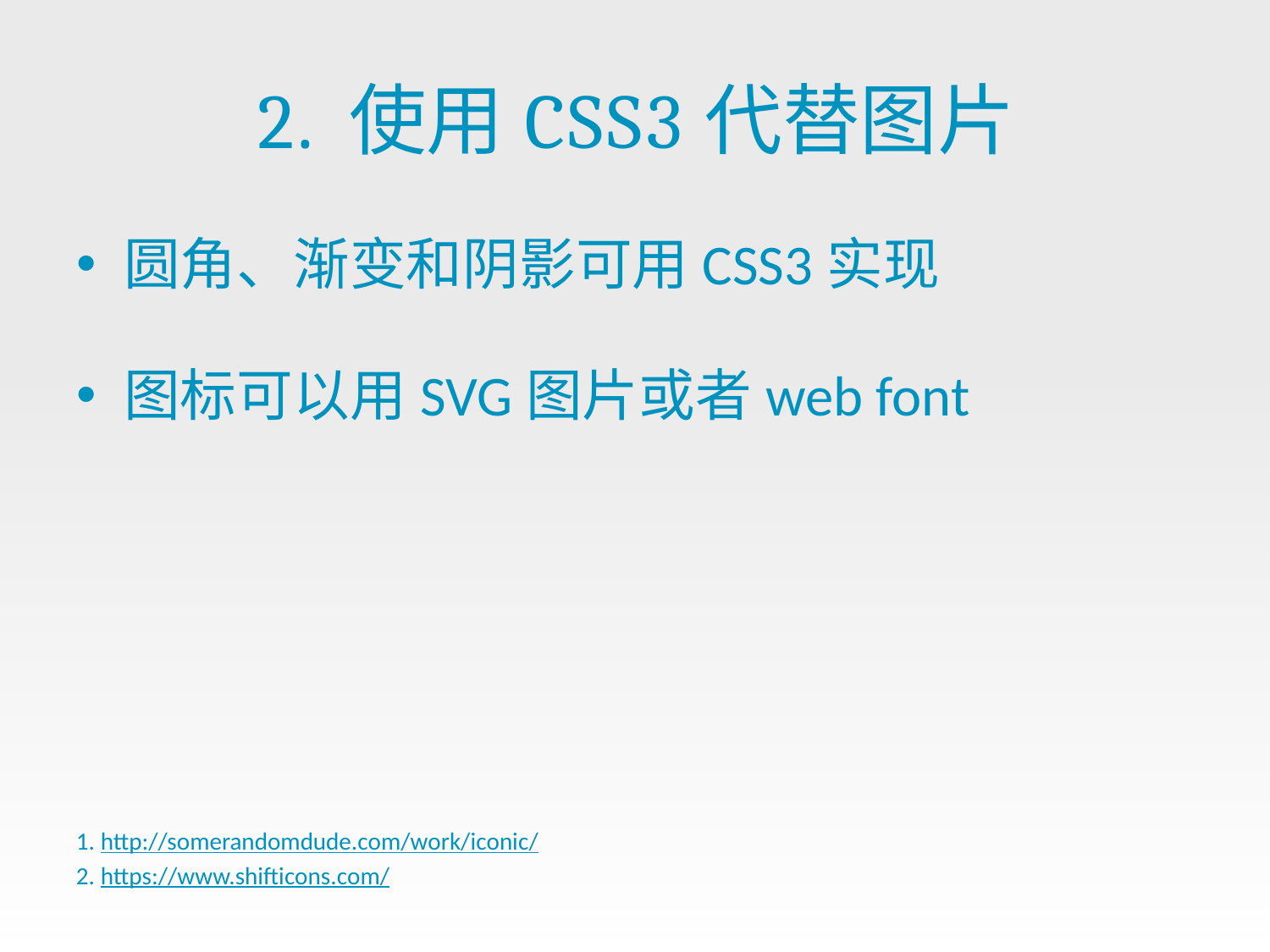

# 2. 使用CSS3代替图片
圆角、渐变和阴影可用CSS3实现
图标可以用SVG图片或者web font
http://somerandomdude.com/work/iconic/
https://www.shifticons.com/